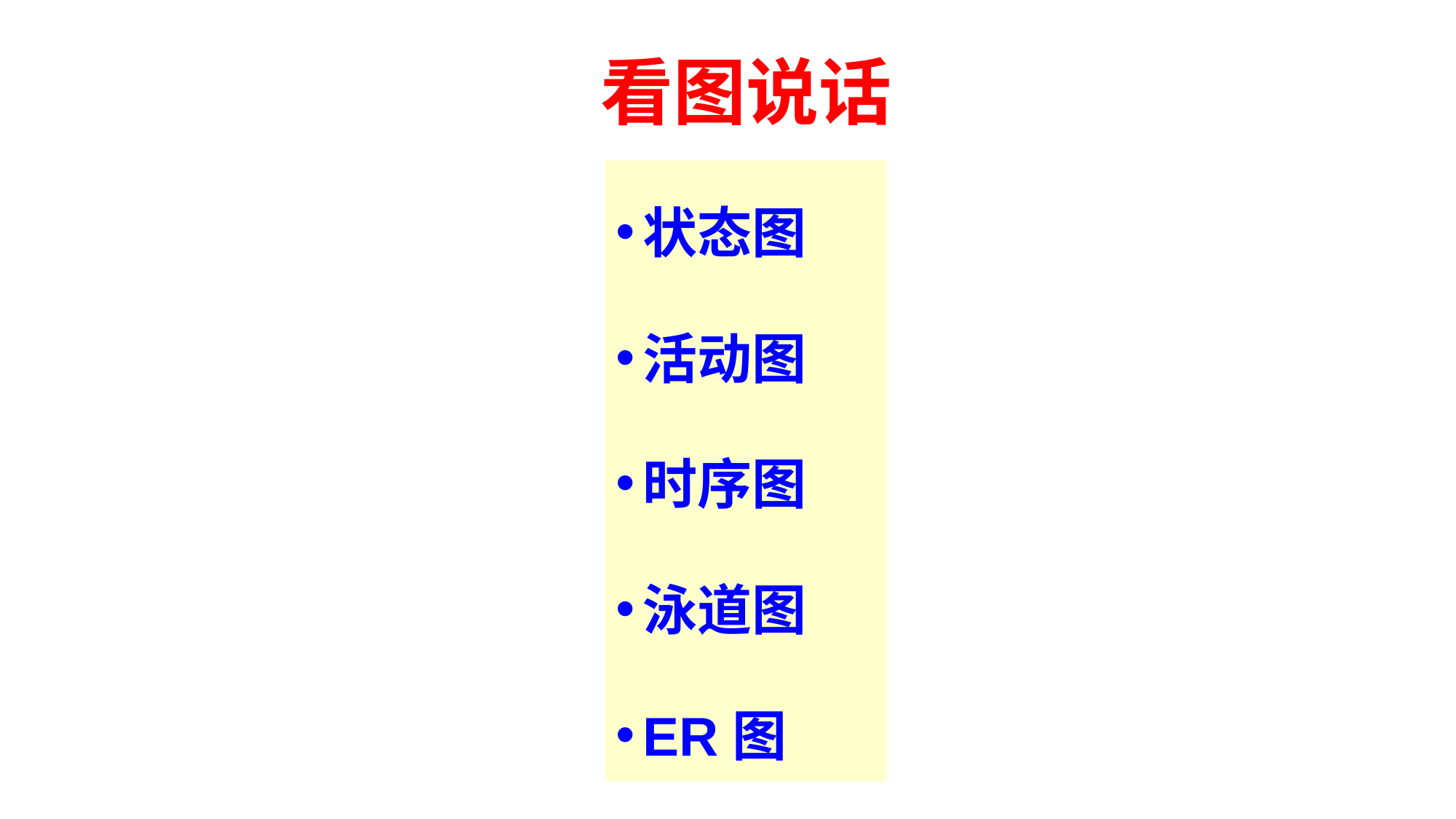

17
# 看图说话
状态图
活动图
时序图
泳道图
ER图